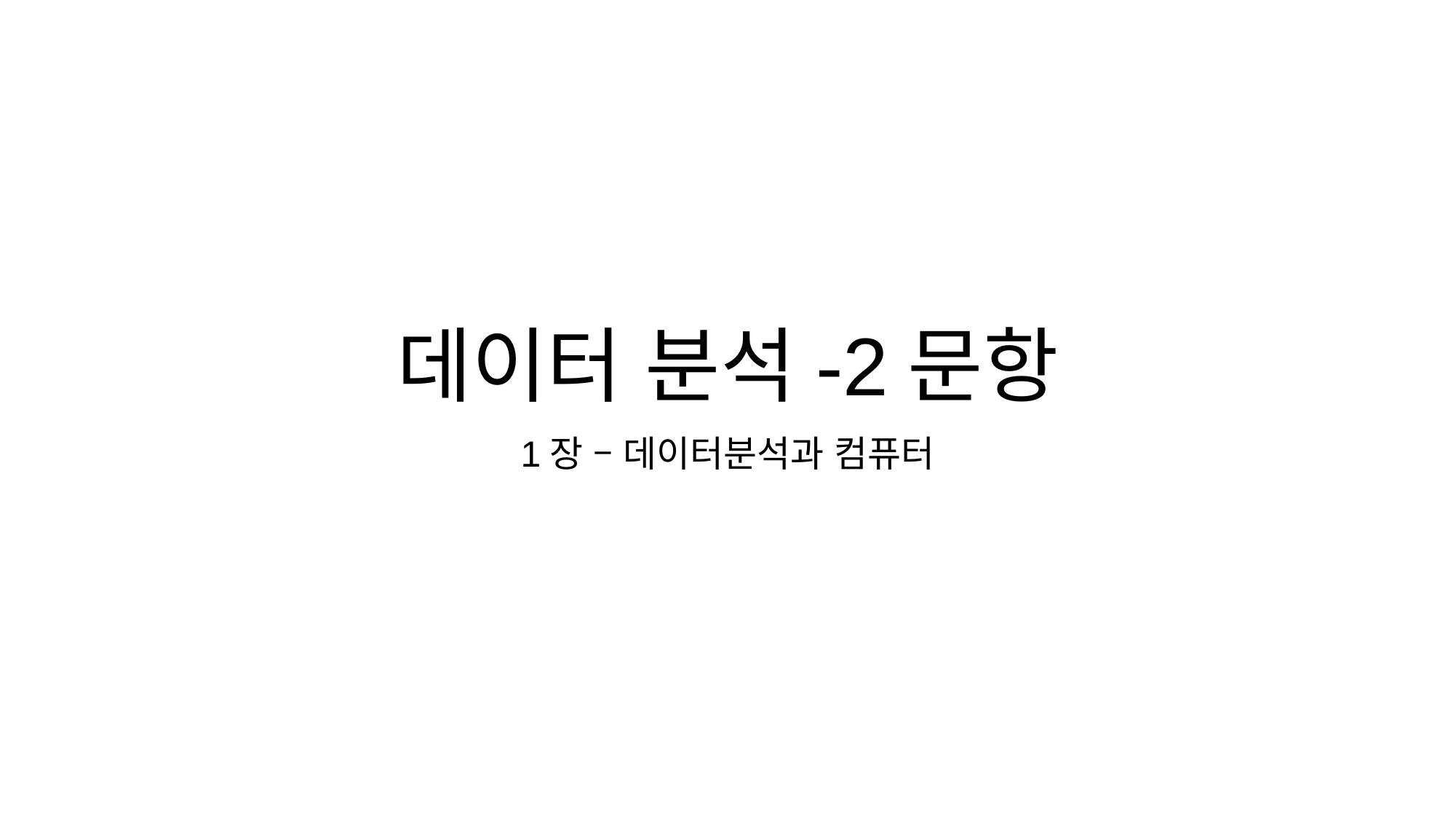

# 데이터 분석-2문항
1장 – 데이터분석과 컴퓨터